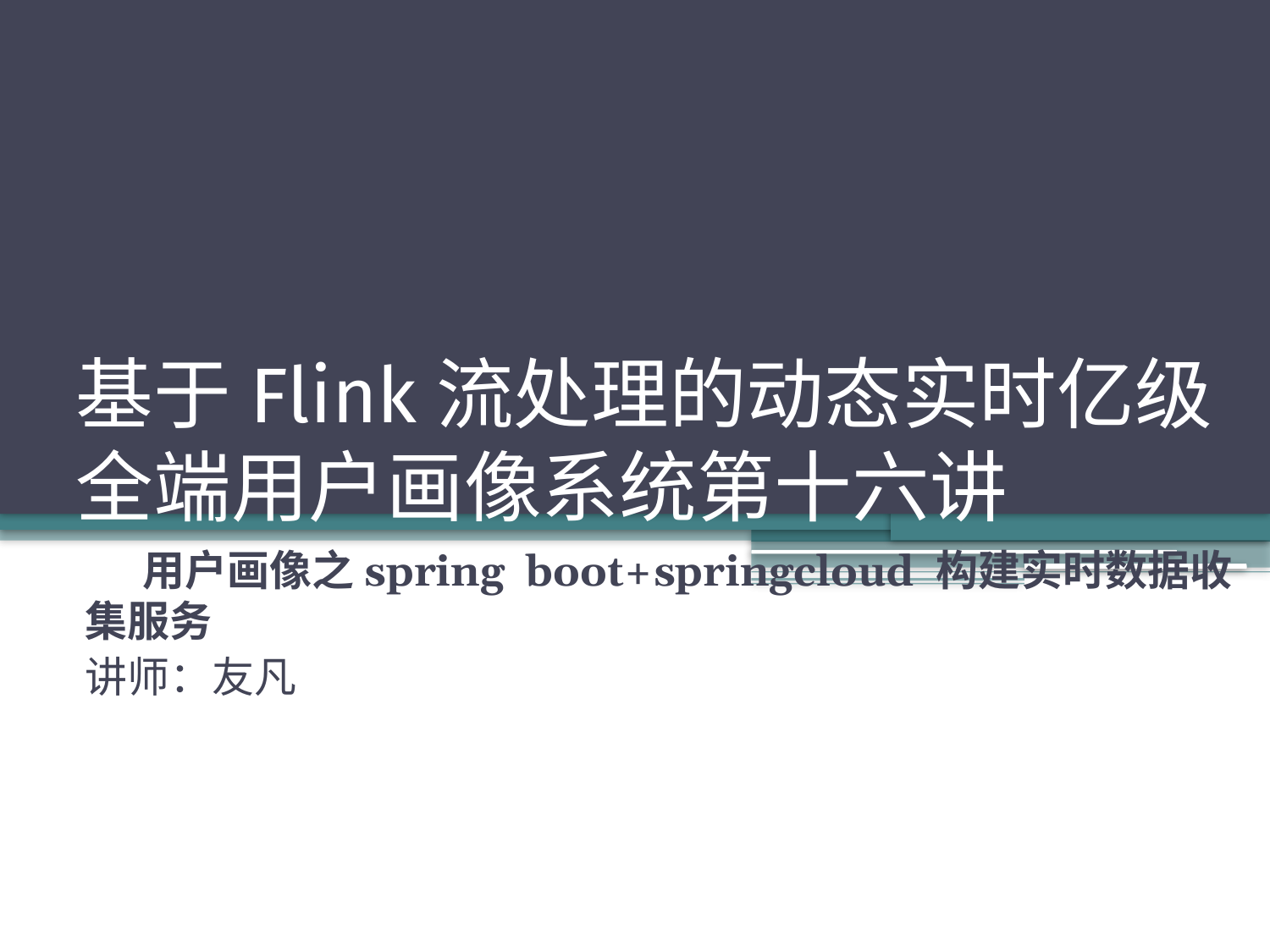

# 基于Flink流处理的动态实时亿级全端用户画像系统第十六讲
     用户画像之spring  boot+springcloud 构建实时数据收集服务
讲师：友凡